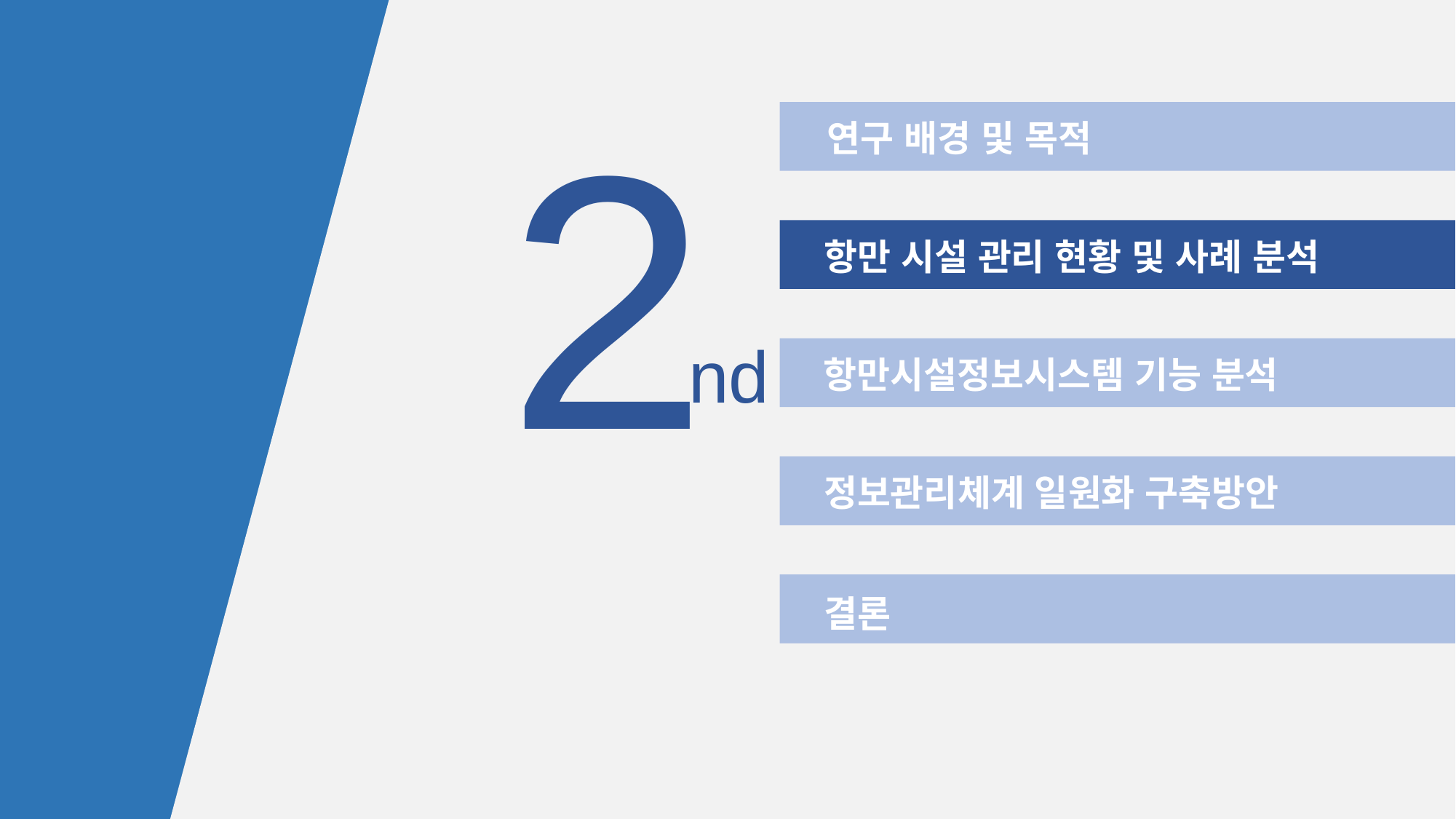

INDEX
2

연구 배경 및 목적

항만 시설 관리 현황 및 사례 분석
nd

항만시설정보시스템 기능 분석

정보관리체계 일원화 구축방안

결론